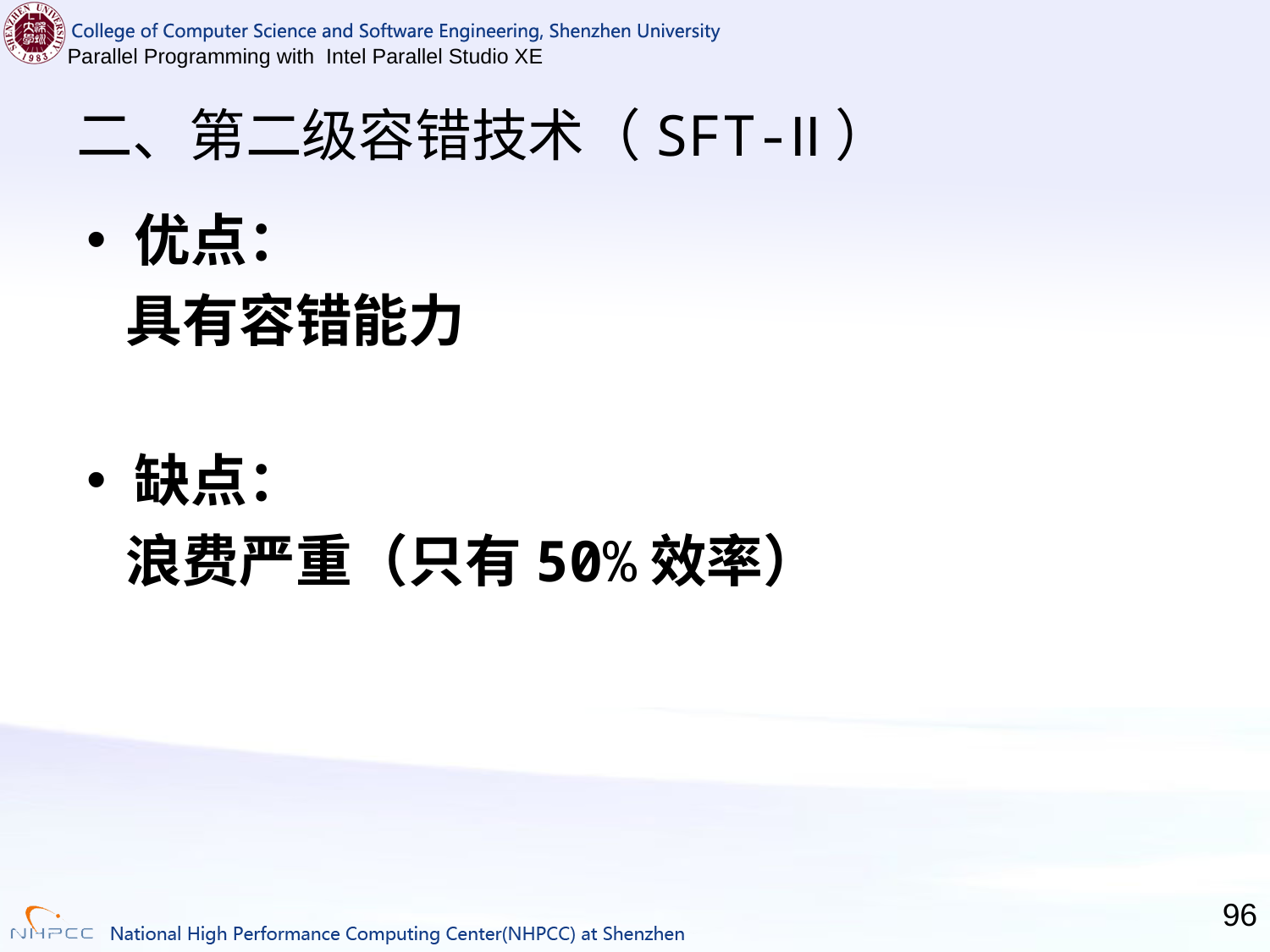

# 二、第二级容错技术（SFT-II）
优点：
  具有容错能力

缺点：
  浪费严重（只有50%效率）
96